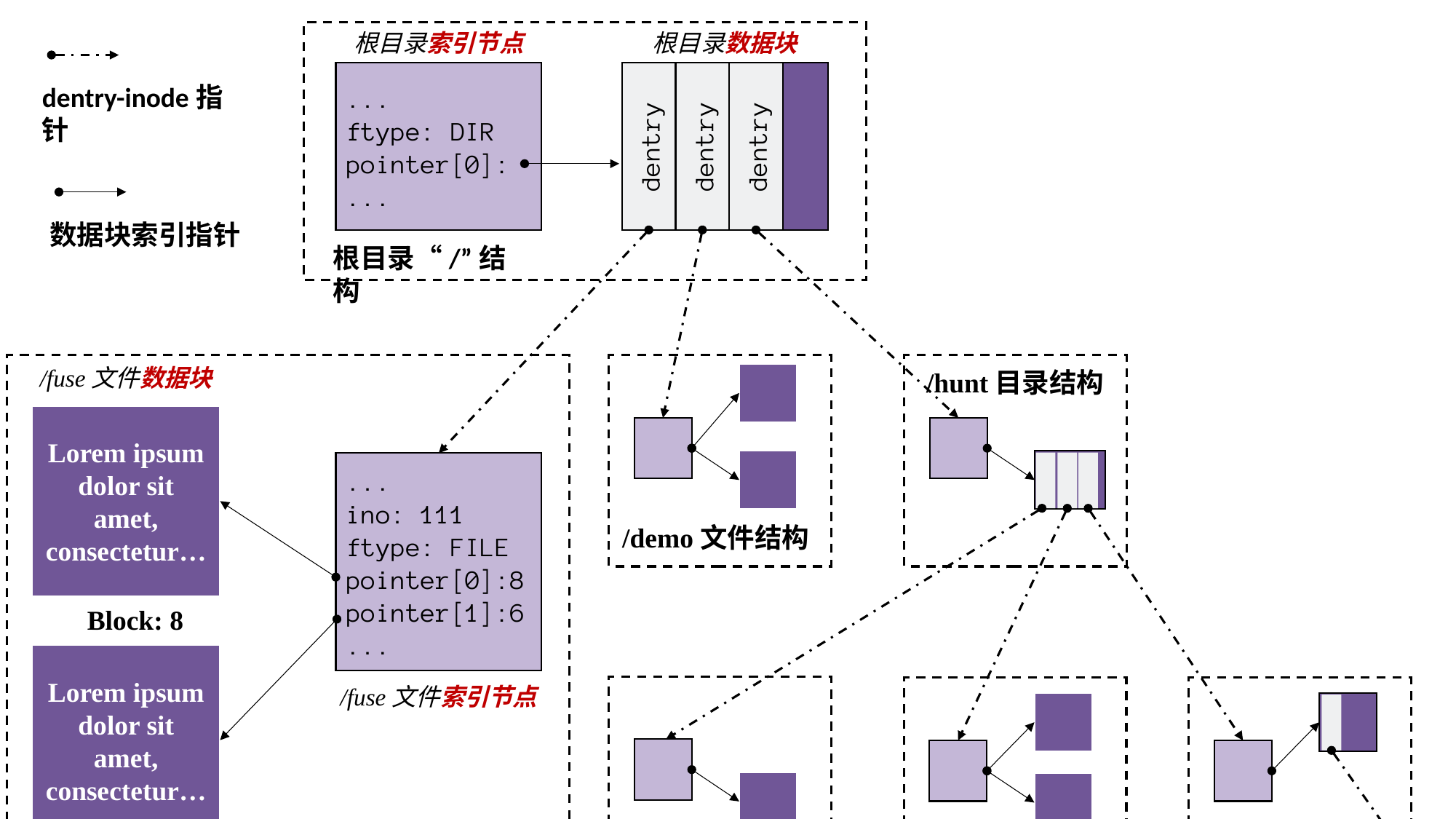

根目录索引节点
根目录数据块
...
ftype: DIR
pointer[0]:
...

dentry-inode指针
dentry
dentry
dentry
数据块索引指针
根目录“/”结构

/demo文件结构

/hunt目录结构

/fuse文件数据块
Lorem ipsum dolor sit amet, consectetur…
...
ino: 111
ftype: FILE
pointer[0]:8
pointer[1]:6
...
Block: 8
Lorem ipsum dolor sit amet, consectetur…
/fuse文件索引节点

/hunt/test.sh

/hunt/bin.o

/hunt/secret

Block: 6
/fuse文件结构